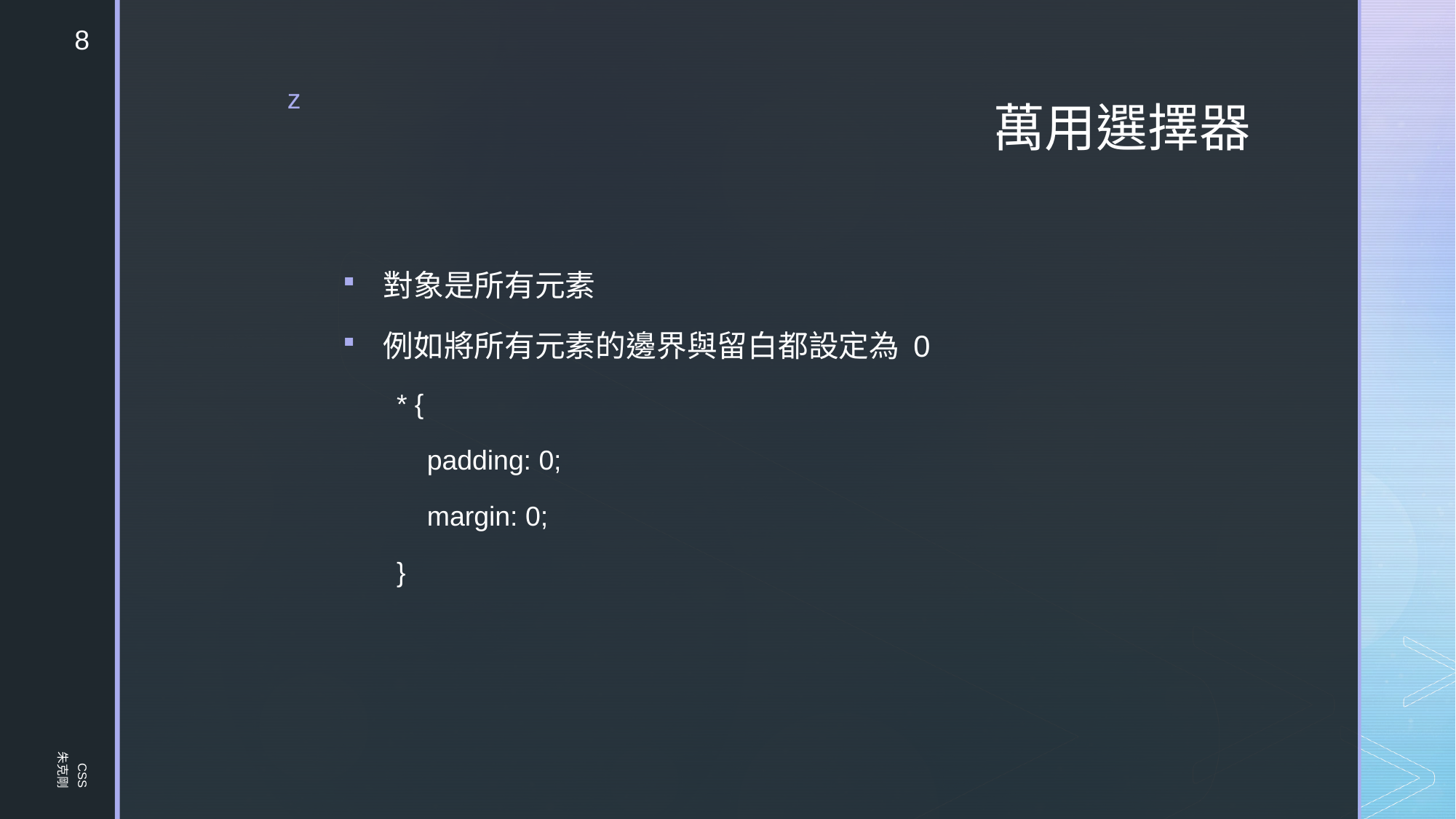

8
# 萬用選擇器
對象是所有元素
例如將所有元素的邊界與留白都設定為 0
* {
    padding: 0;
    margin: 0;
}

CSS
朱克剛